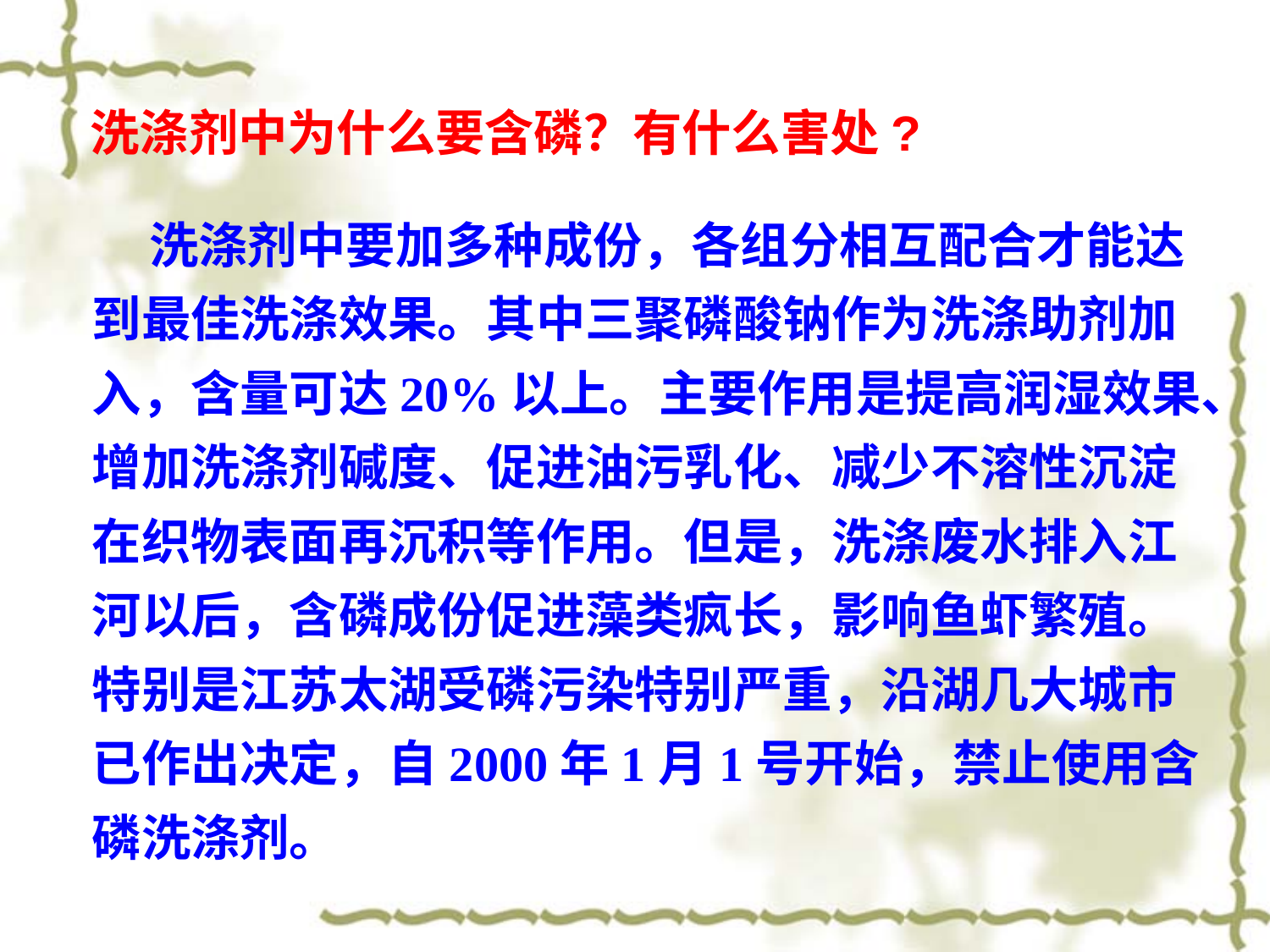

洗涤剂中为什么要含磷？有什么害处?
    洗涤剂中要加多种成份，各组分相互配合才能达到最佳洗涤效果。其中三聚磷酸钠作为洗涤助剂加入，含量可达20%以上。主要作用是提高润湿效果、增加洗涤剂碱度、促进油污乳化、减少不溶性沉淀在织物表面再沉积等作用。但是，洗涤废水排入江河以后，含磷成份促进藻类疯长，影响鱼虾繁殖。特别是江苏太湖受磷污染特别严重，沿湖几大城市已作出决定，自2000年1月1号开始，禁止使用含磷洗涤剂。